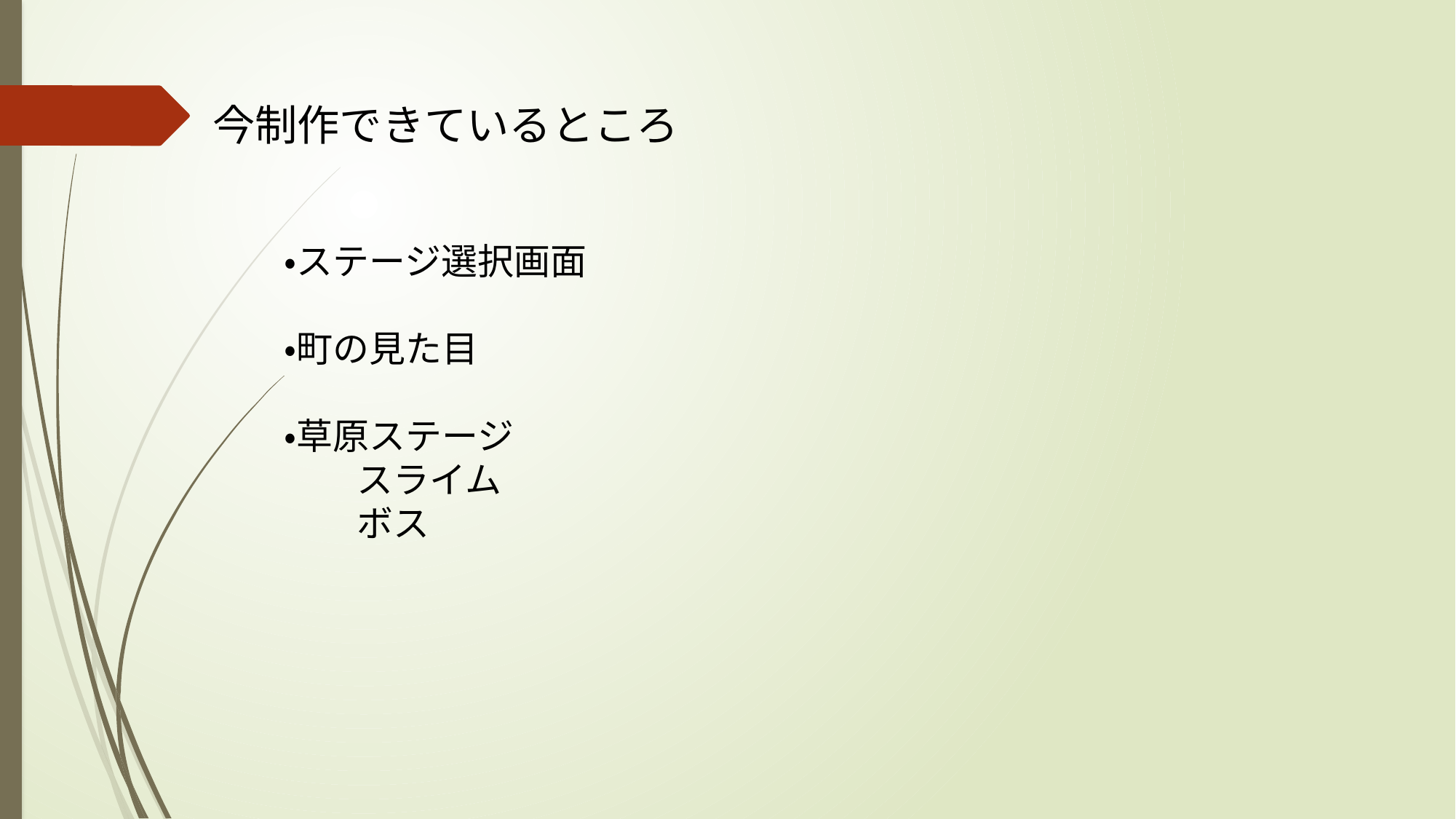

今制作できているところ
・ステージ選択画面

・町の見た目

・草原ステージ
　　スライム
　　ボス